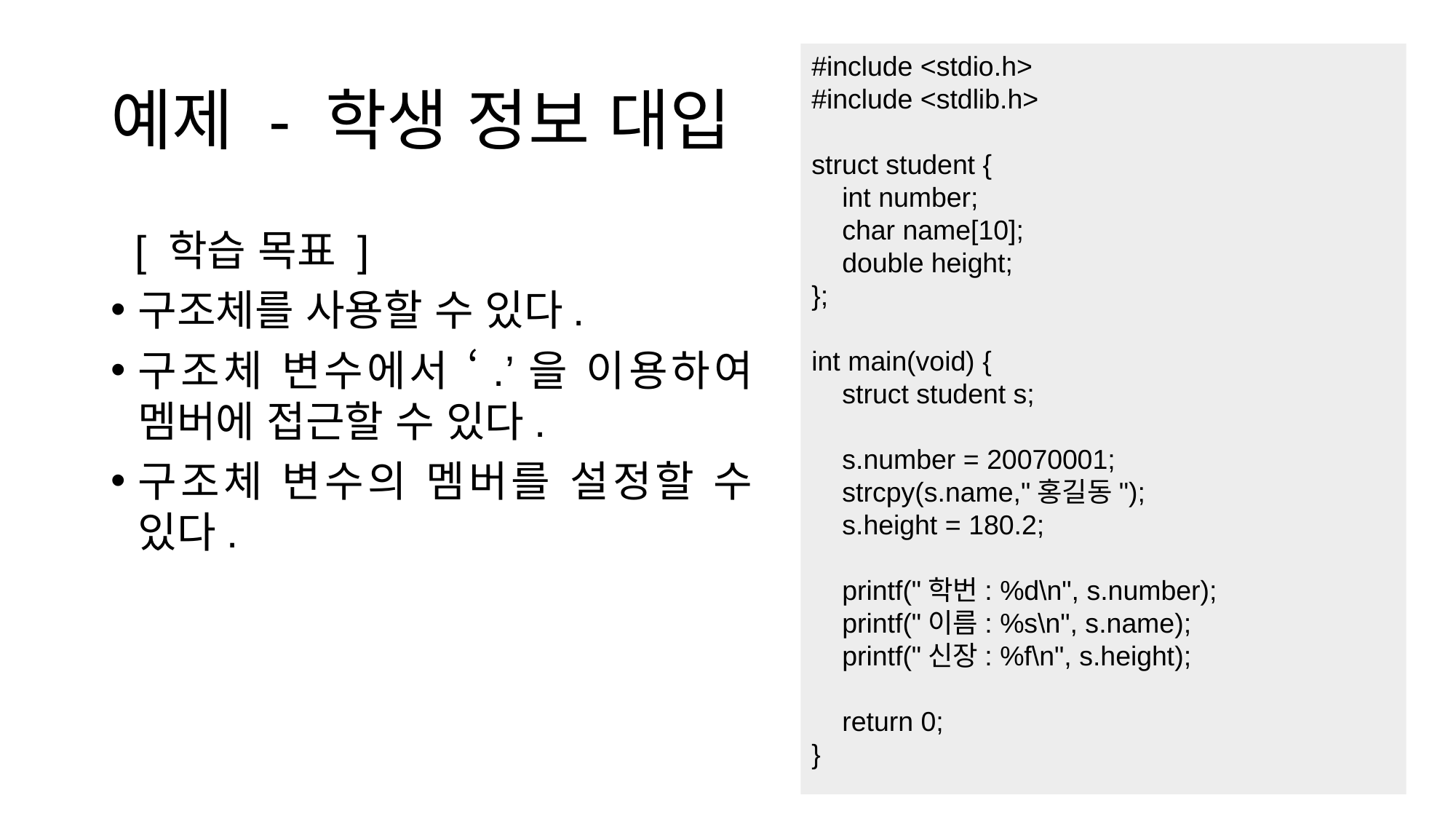

# 예제 - 학생 정보 대입
#include <stdio.h>
#include <stdlib.h>

struct student {
    int number;
    char name[10];
    double height;
};

int main(void) {
    struct student s;

    s.number = 20070001;
    strcpy(s.name,"홍길동");
    s.height = 180.2;

    printf("학번: %d\n", s.number);
    printf("이름: %s\n", s.name);
    printf("신장: %f\n", s.height);

    return 0;
}
  [ 학습 목표 ]
구조체를 사용할 수 있다.
구조체 변수에서 ‘.’을 이용하여 멤버에 접근할 수 있다.
구조체 변수의 멤버를 설정할 수 있다.